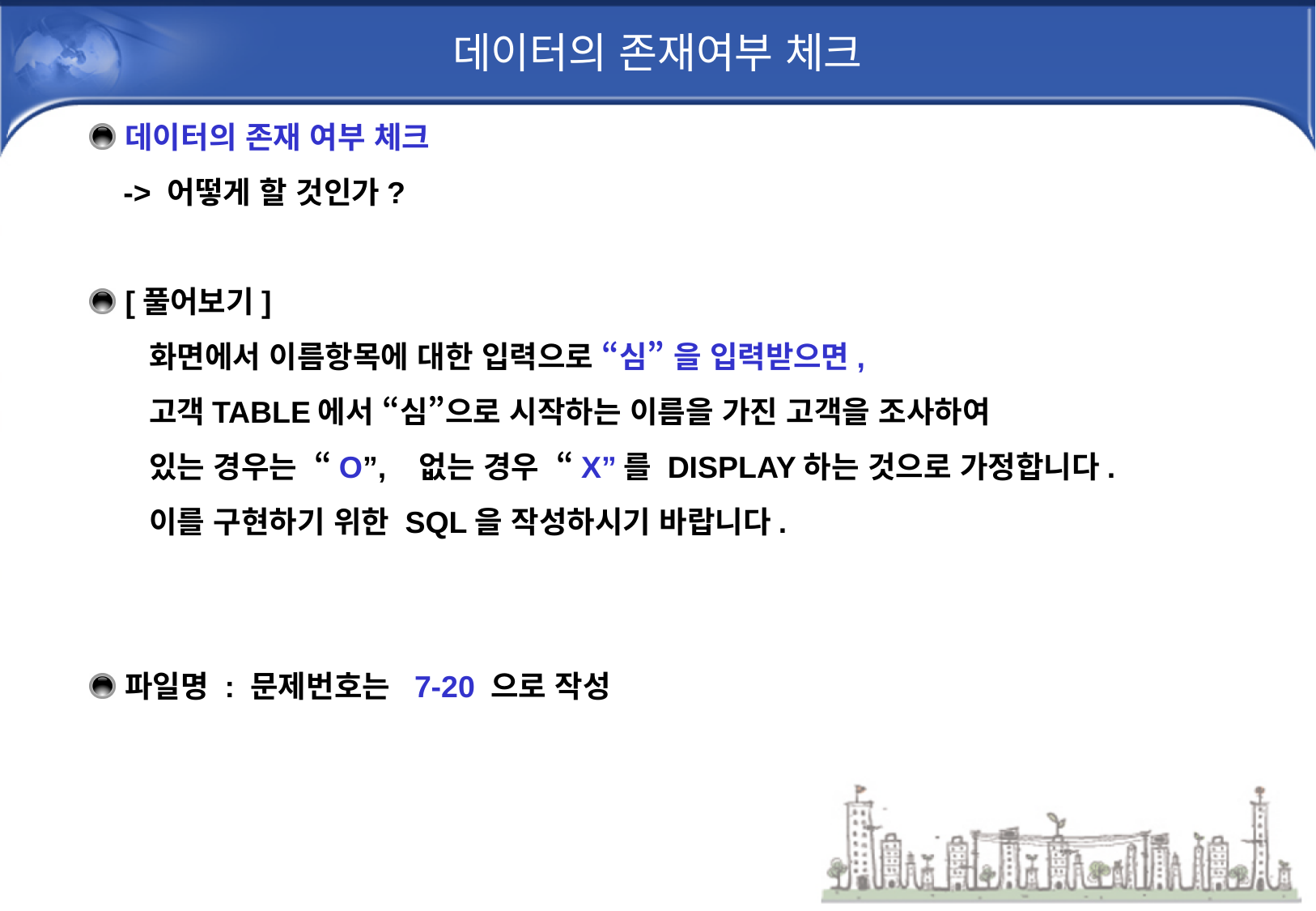

# 데이터의 존재여부 체크
데이터의 존재 여부 체크
    -> 어떻게 할 것인가?

[풀어보기]
화면에서 이름항목에 대한 입력으로 “심” 을 입력받으면,
고객TABLE에서 “심”으로 시작하는 이름을 가진 고객을 조사하여
있는 경우는  “O”,   없는 경우  “X”를 DISPLAY하는 것으로 가정합니다.
이를 구현하기 위한 SQL을 작성하시기 바랍니다.

파일명 : 문제번호는  7-20 으로 작성